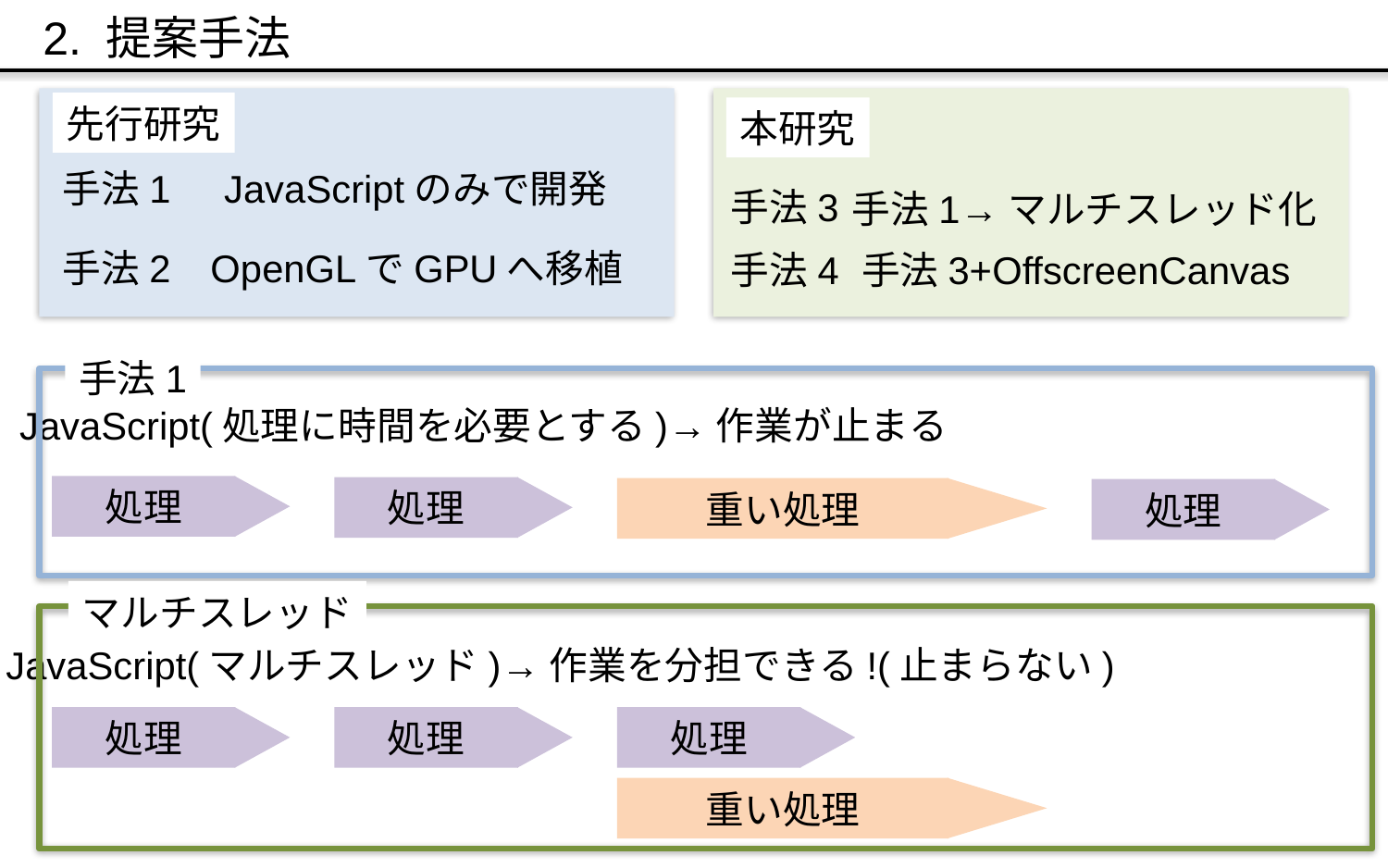

2. 提案手法

先行研究
手法1
JavaScriptのみで開発
手法2
OpenGLでGPUへ移植

本研究
手法3
手法1→マルチスレッド化
手法4
手法3+OffscreenCanvas
手法1

JavaScript(処理に時間を必要とする)→作業が止まる
処理

処理

重い処理

処理

マルチスレッド

JavaScript(マルチスレッド)→作業を分担できる!(止まらない)
処理

処理

処理

重い処理